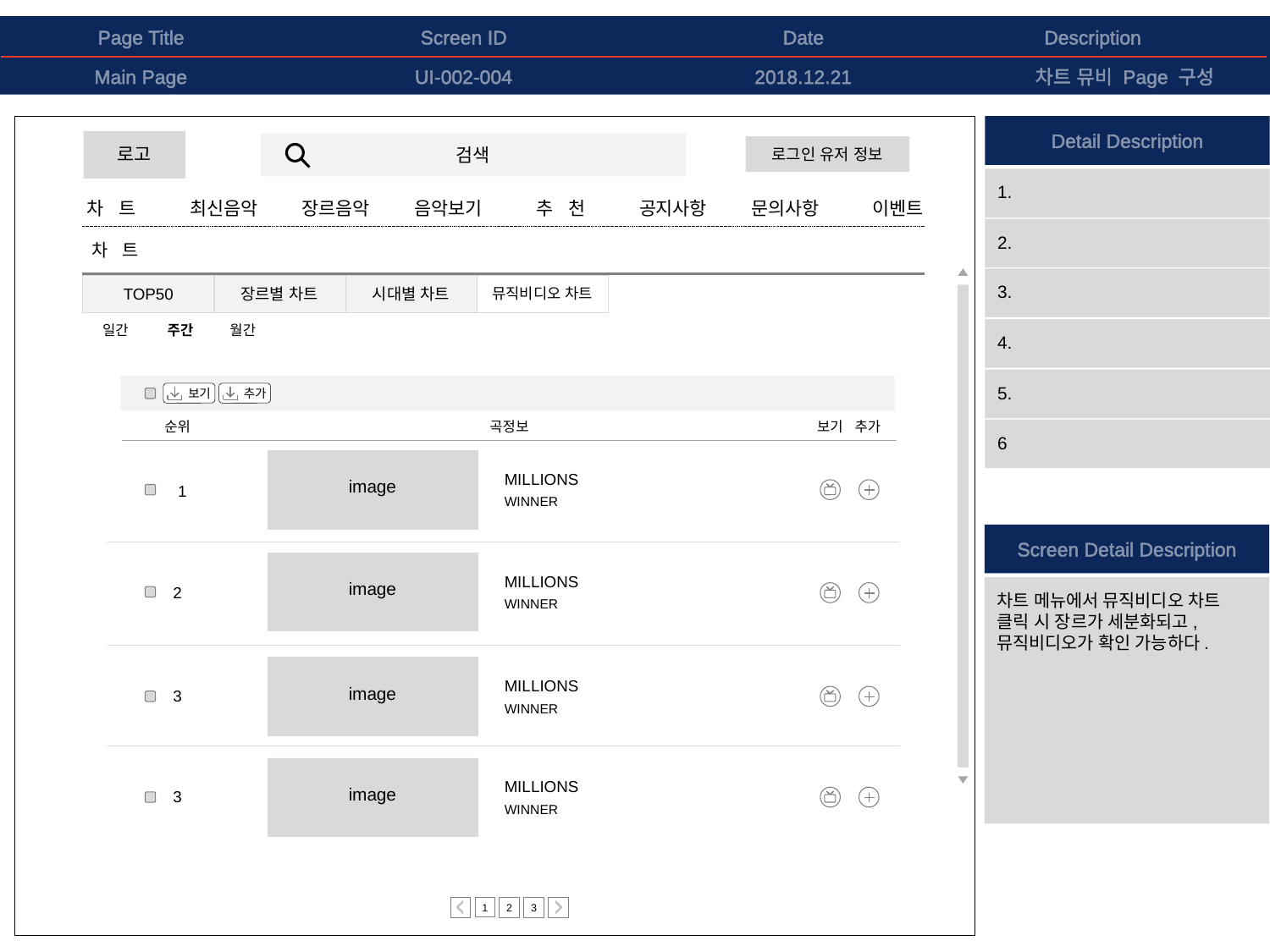

Page Title
Screen ID
Date
Description
Main Page
UI-002-004
2018.12.21
차트 뮤비 Page 구성

Detail Description

로고

로그인 유저 정보
검색

1.
차   트
최신음악
장르음악
음악보기
추   천
공지사항
문의사항
이벤트

2.
차   트

3.

장르별 차트

시대별 차트

TOP50
뮤직비디오 차트
일간
주간
월간

4.

5.

보기

추가

순위
곡정보
보기
추가

6

image
MILLIONS
WINNER
1

Screen Detail Description

image
MILLIONS
WINNER
2

차트 메뉴에서 뮤직비디오 차트 클릭 시 장르가 세분화되고, 뮤직비디오가 확인 가능하다.

image
MILLIONS
WINNER
3

image
MILLIONS
WINNER
3

1

2

3